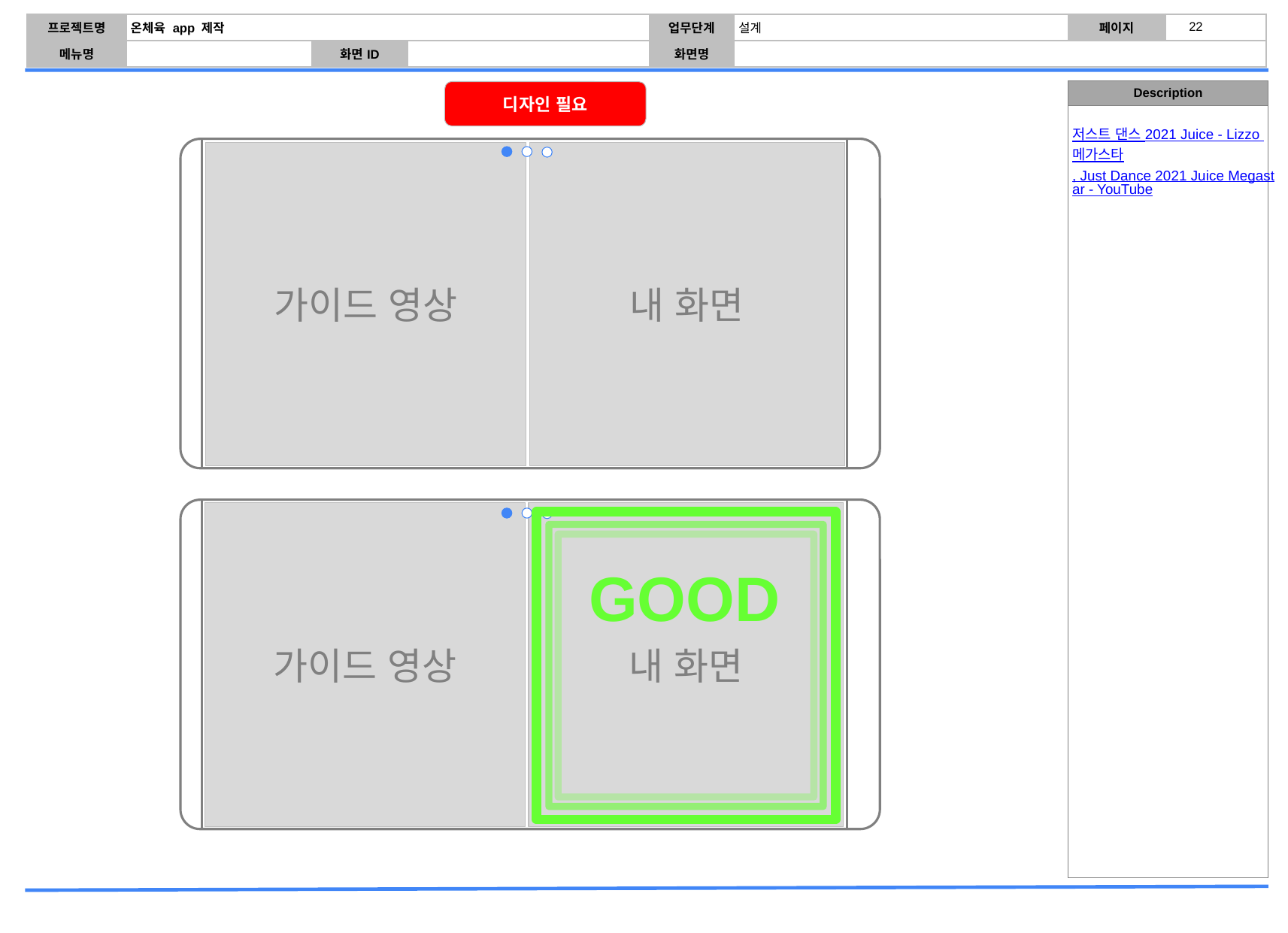

디자인 필요
저스트 댄스 2021 Juice - Lizzo 메가스타, Just Dance 2021 Juice Megastar - YouTube
가이드 영상
내 화면

가이드 영상
내 화면

GOOD